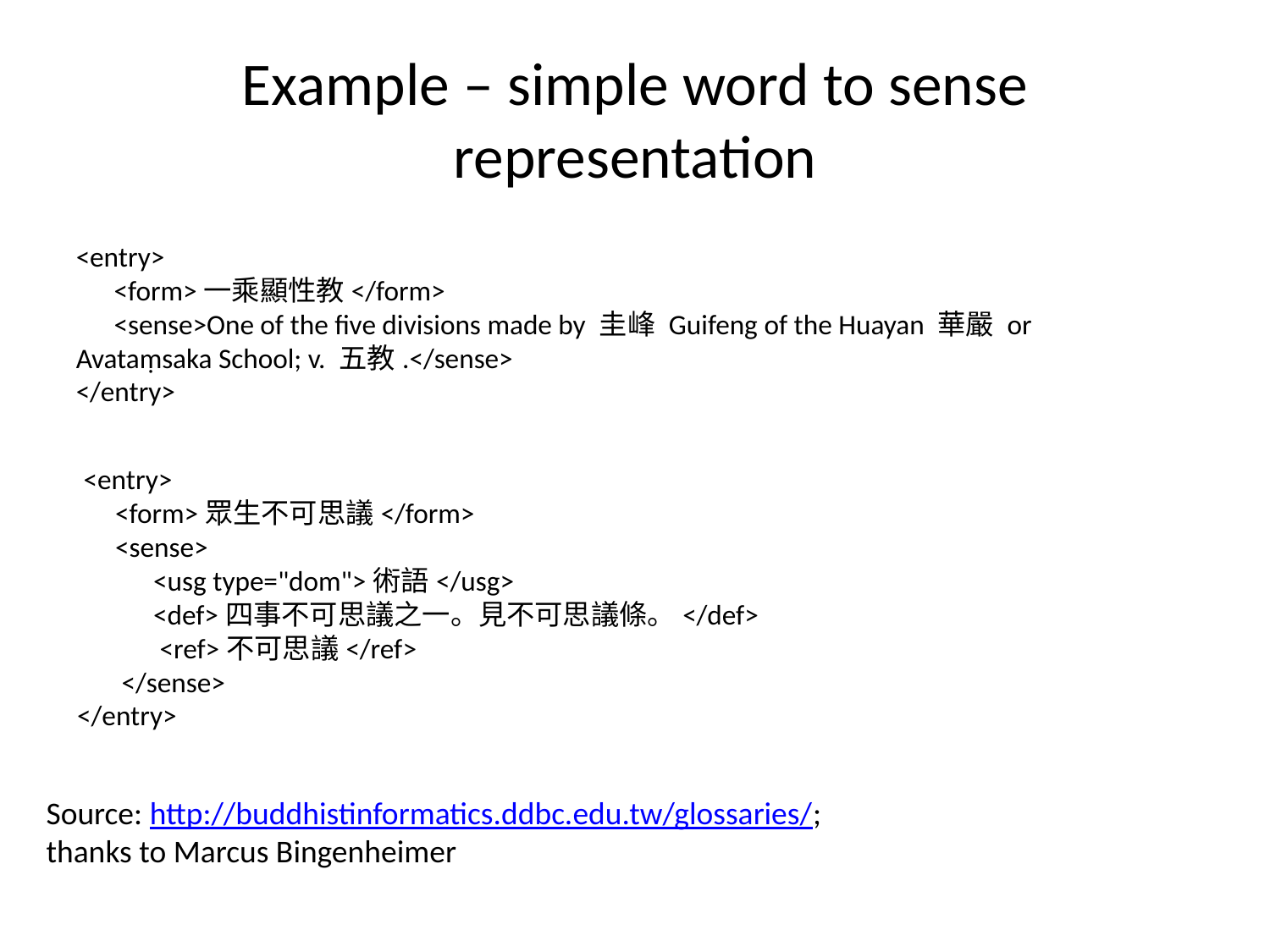

# Example – simple word to sense representation
<entry>
      <form>一乘顯性教</form>
      <sense>One of the five divisions made by 圭峰 Guifeng of the Huayan 華嚴 or Avataṃsaka School; v. 五教.</sense>
</entry>
 <entry>
      <form>眾生不可思議</form>
      <sense>
            <usg type="dom">術語</usg>
            <def>四事不可思議之一。見不可思議條。</def>
             <ref>不可思議</ref>
       </sense>
</entry>
Source: http://buddhistinformatics.ddbc.edu.tw/glossaries/;
thanks to Marcus Bingenheimer